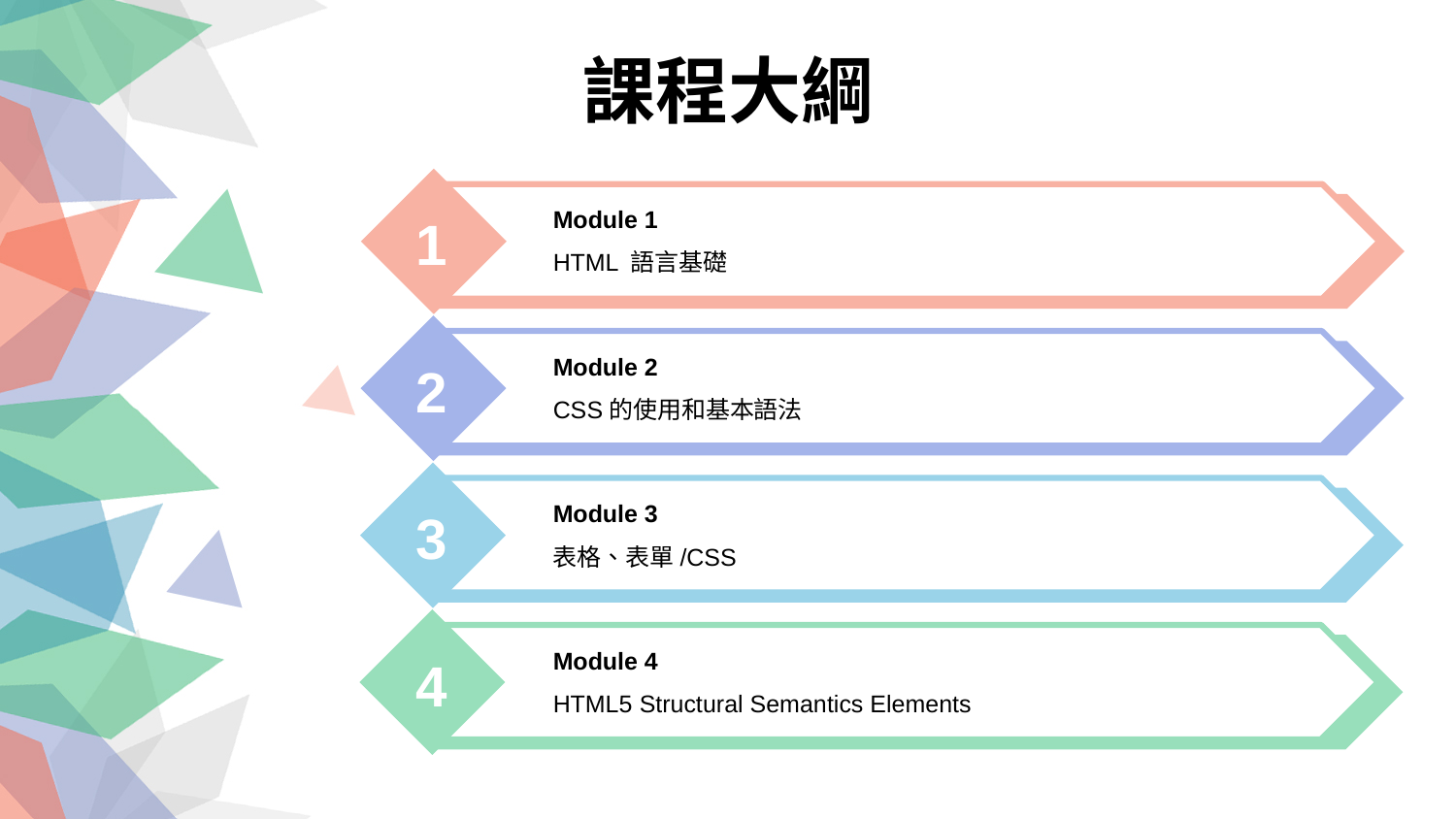

課程大綱

Module 1
HTML 語言基礎
1

Module 2
CSS的使用和基本語法
2

Module 3
表格、表單/CSS
3

Module 4
HTML5 Structural Semantics Elements
4